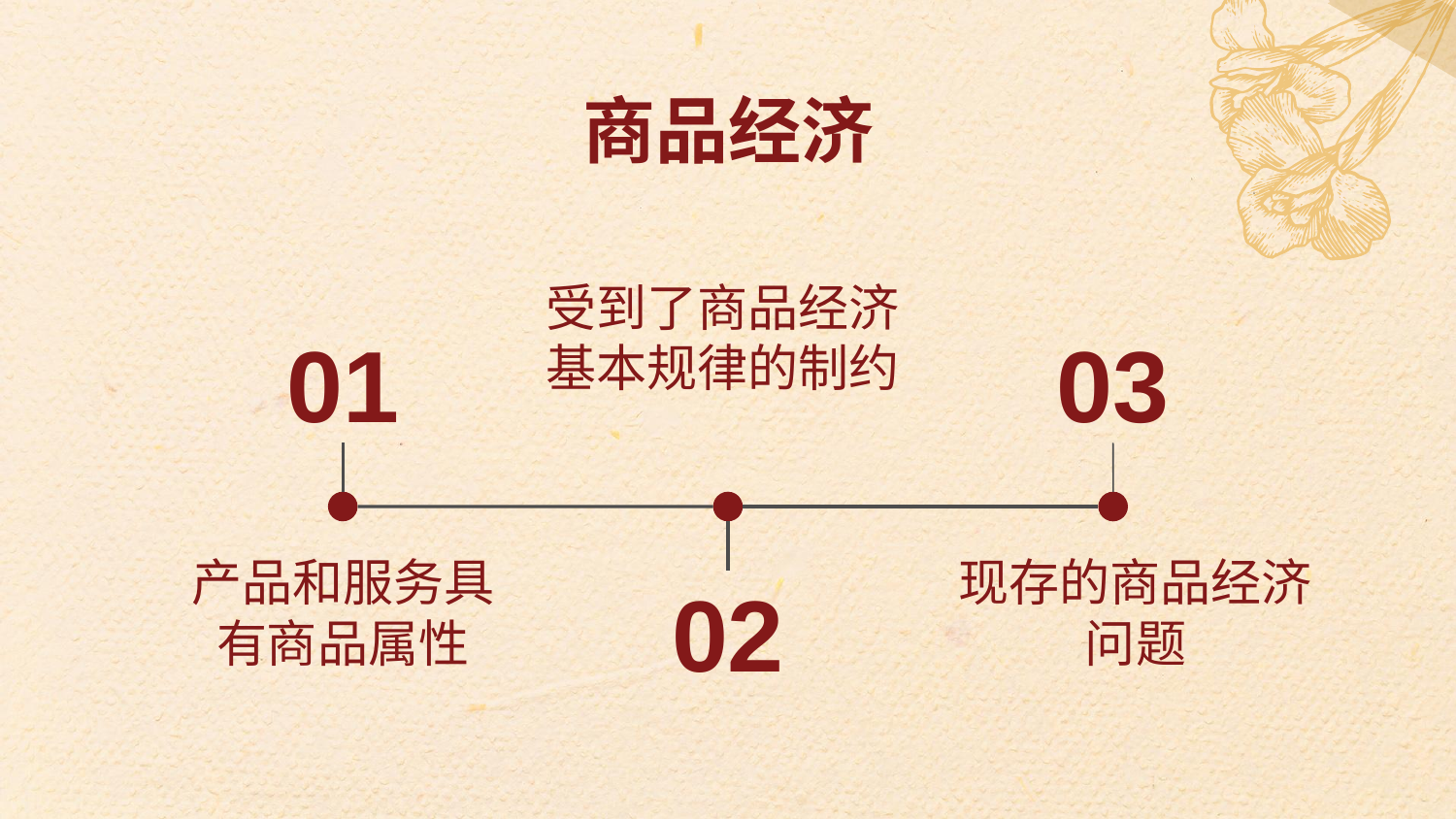

# 商品经济
受到了商品经济基本规律的制约
01
03

02
产品和服务具有商品属性
现存的商品经济问题